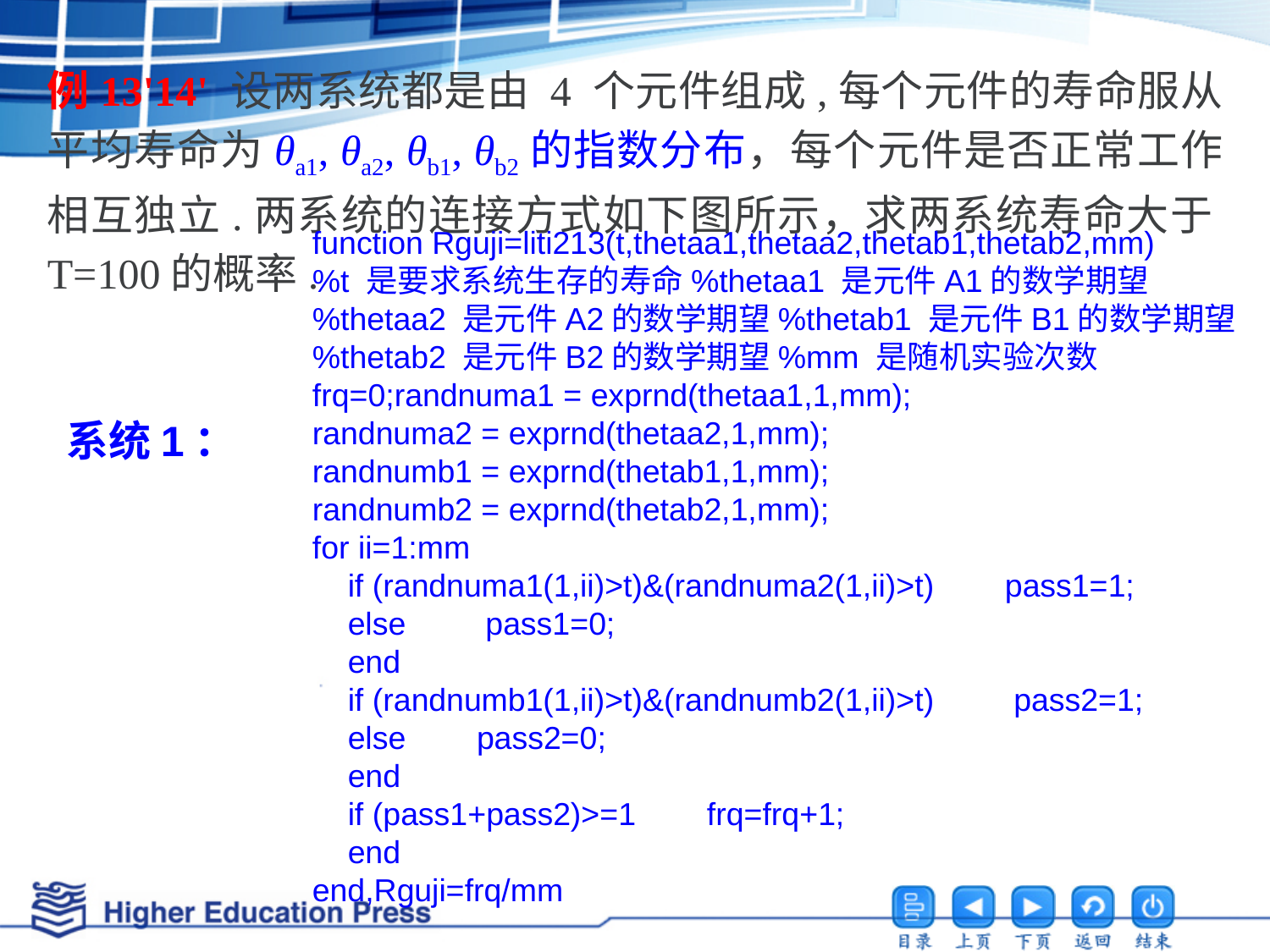

例13'14' 设两系统都是由 4 个元件组成,每个元件的寿命服从平均寿命为θa1, θa2, θb1, θb2的指数分布，每个元件是否正常工作相互独立.两系统的连接方式如下图所示，求两系统寿命大于T=100的概率.
function Rguji=liti213(t,thetaa1,thetaa2,thetab1,thetab2,mm)
%t 是要求系统生存的寿命%thetaa1 是元件A1的数学期望
%thetaa2 是元件A2的数学期望%thetab1 是元件B1的数学期望
%thetab2 是元件B2的数学期望%mm 是随机实验次数
frq=0;randnuma1 = exprnd(thetaa1,1,mm);
randnuma2 = exprnd(thetaa2,1,mm);
randnumb1 = exprnd(thetab1,1,mm);
randnumb2 = exprnd(thetab2,1,mm);
for ii=1:mm
    if (randnuma1(1,ii)>t)&(randnuma2(1,ii)>t)        pass1=1;
    else         pass1=0;
    end
    if (randnumb1(1,ii)>t)&(randnumb2(1,ii)>t)         pass2=1;
    else        pass2=0;
    end
    if (pass1+pass2)>=1        frq=frq+1;
    end
end,Rguji=frq/mm
系统1：